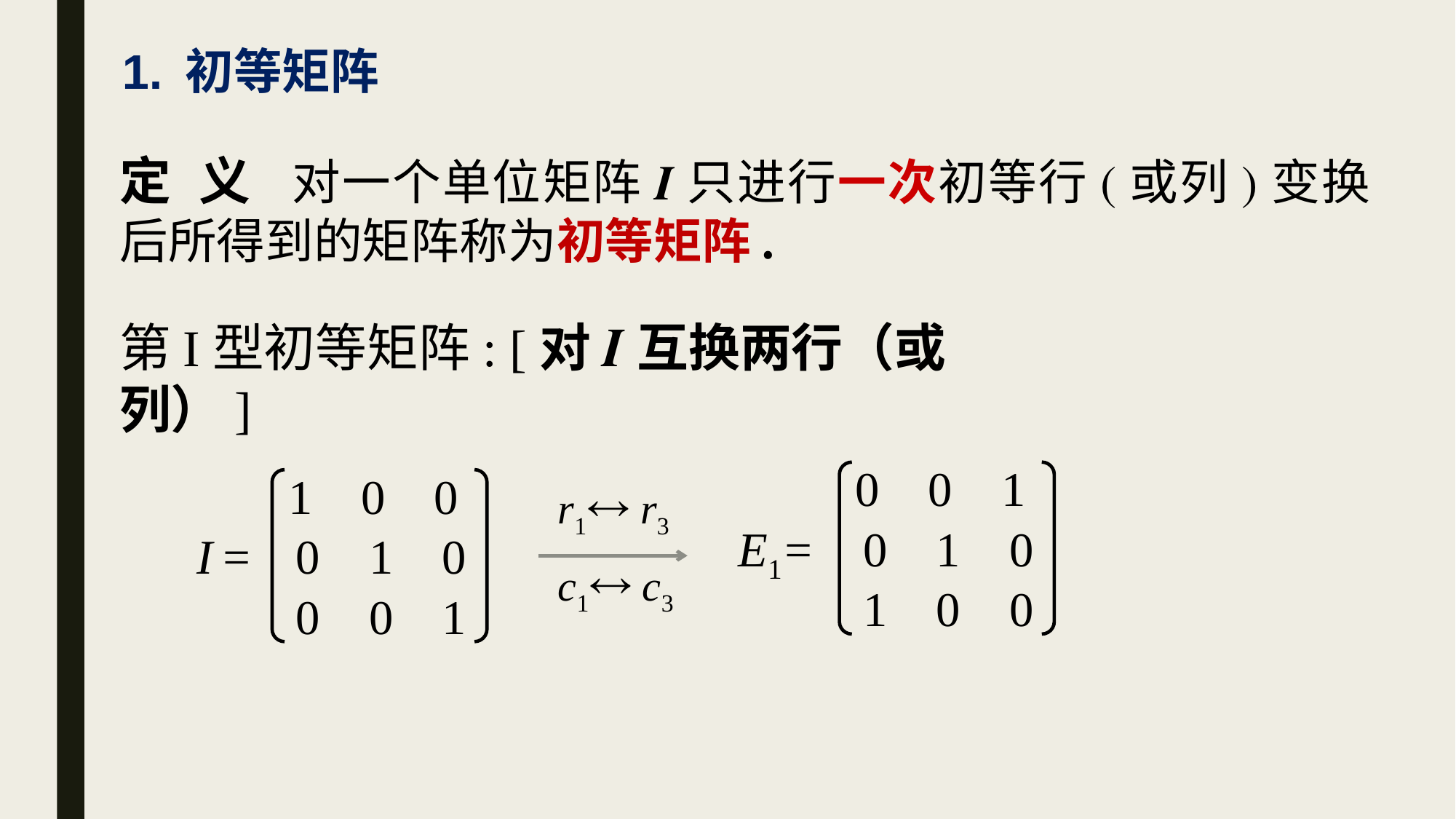

# 1. 初等矩阵
定  义   对一个单位矩阵I只进行一次初等行(或列)变换后所得到的矩阵称为初等矩阵.
第I型初等矩阵: [对I互换两行（或列）]
0    0    1
1    0    0

r1↔ r3
E1=
 0    1    0
I =
 0    1    0
c1↔ c3
 1    0    0
 0    0    1